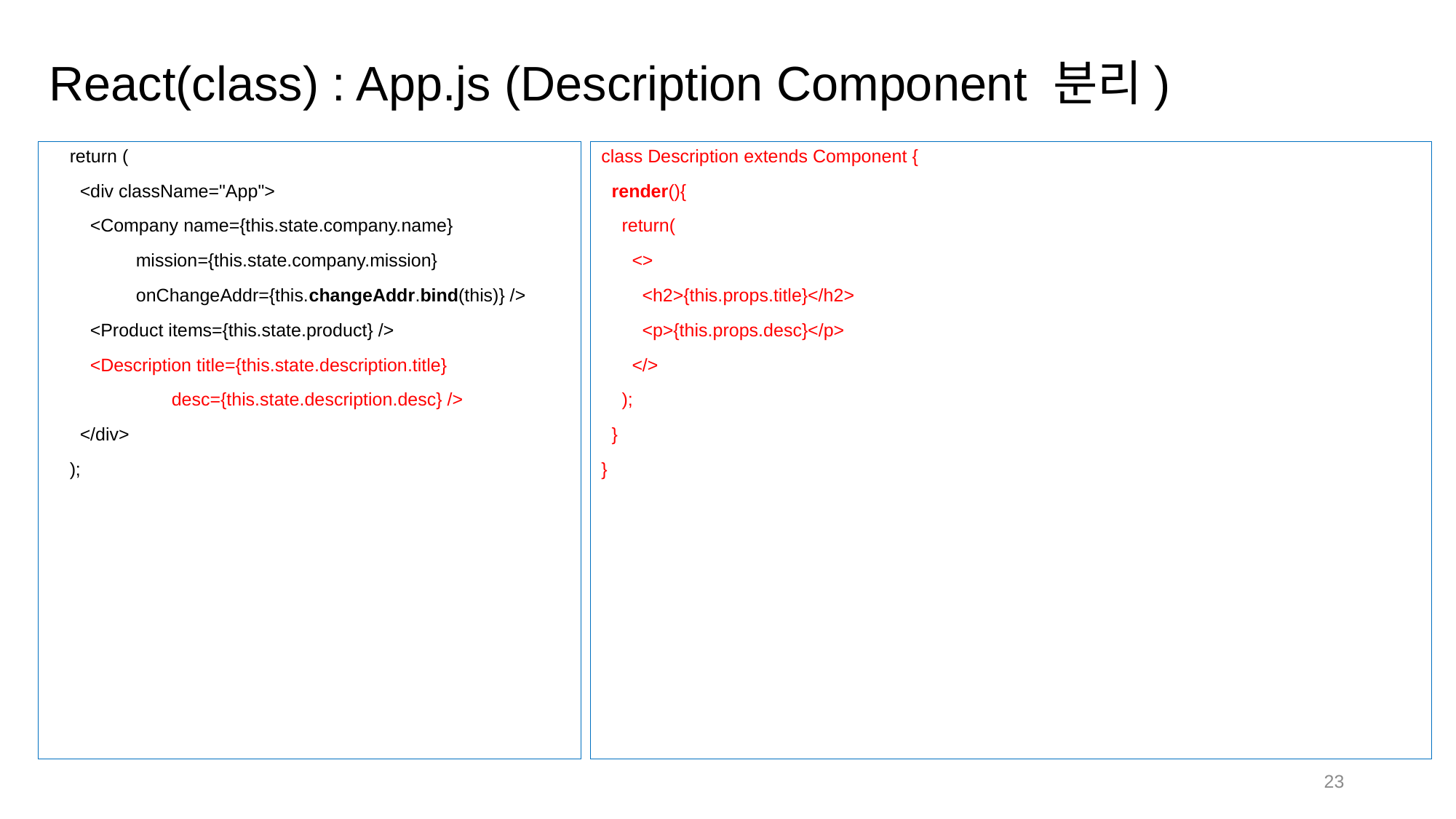

# React(class) : App.js (Description Component 분리)
    return (
      <div className="App">
        <Company name={this.state.company.name}
                 mission={this.state.company.mission}
                 onChangeAddr={this.changeAddr.bind(this)} />
        <Product items={this.state.product} />
        <Description title={this.state.description.title}
                        desc={this.state.description.desc} />
      </div>
    );
class Description extends Component {
  render(){
    return(
      <>
        <h2>{this.props.title}</h2>
        <p>{this.props.desc}</p>
      </>
    );
  }
}
23